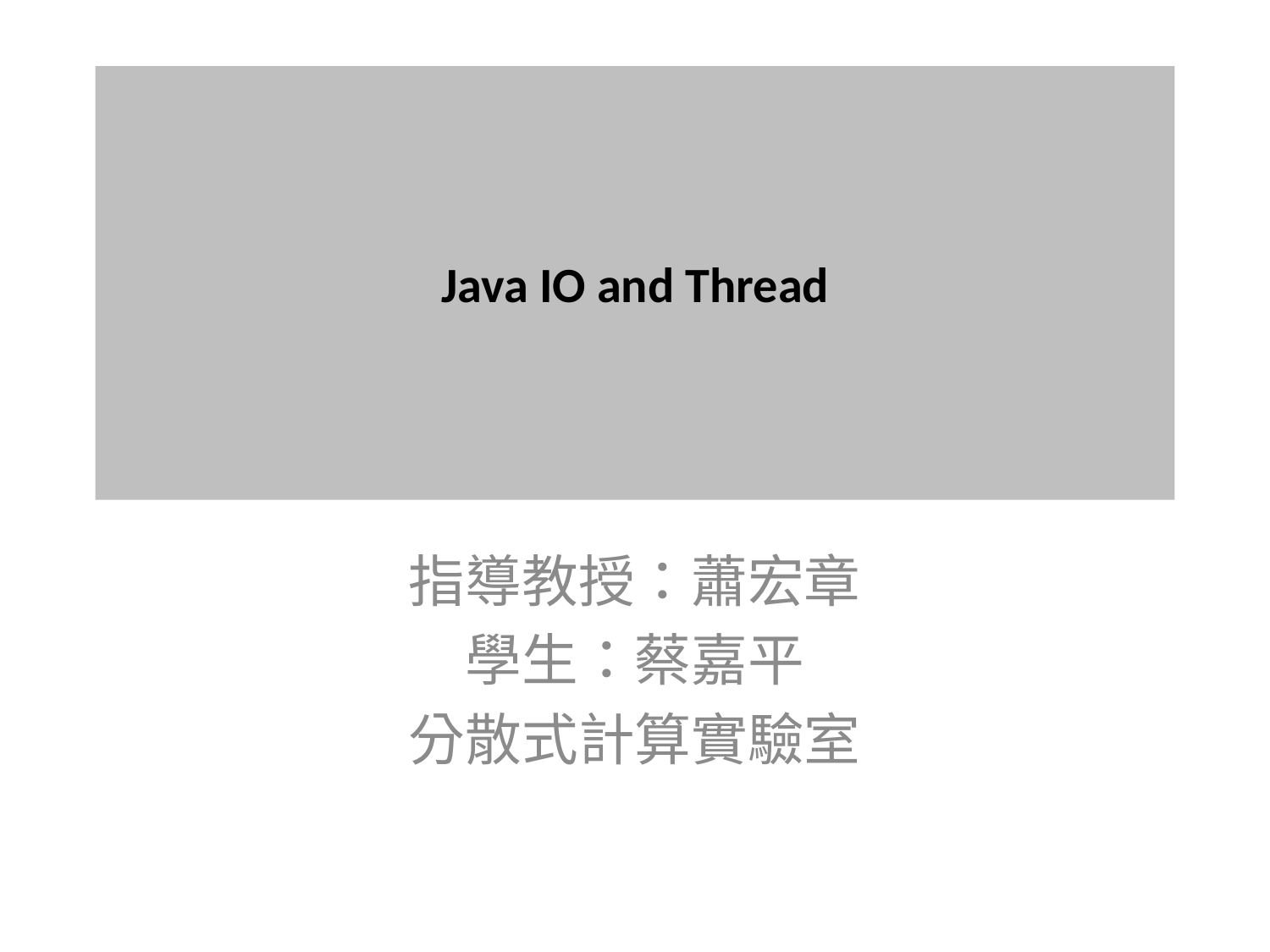

# Java IO and Thread
指導教授：蕭宏章
學生：蔡嘉平
分散式計算實驗室